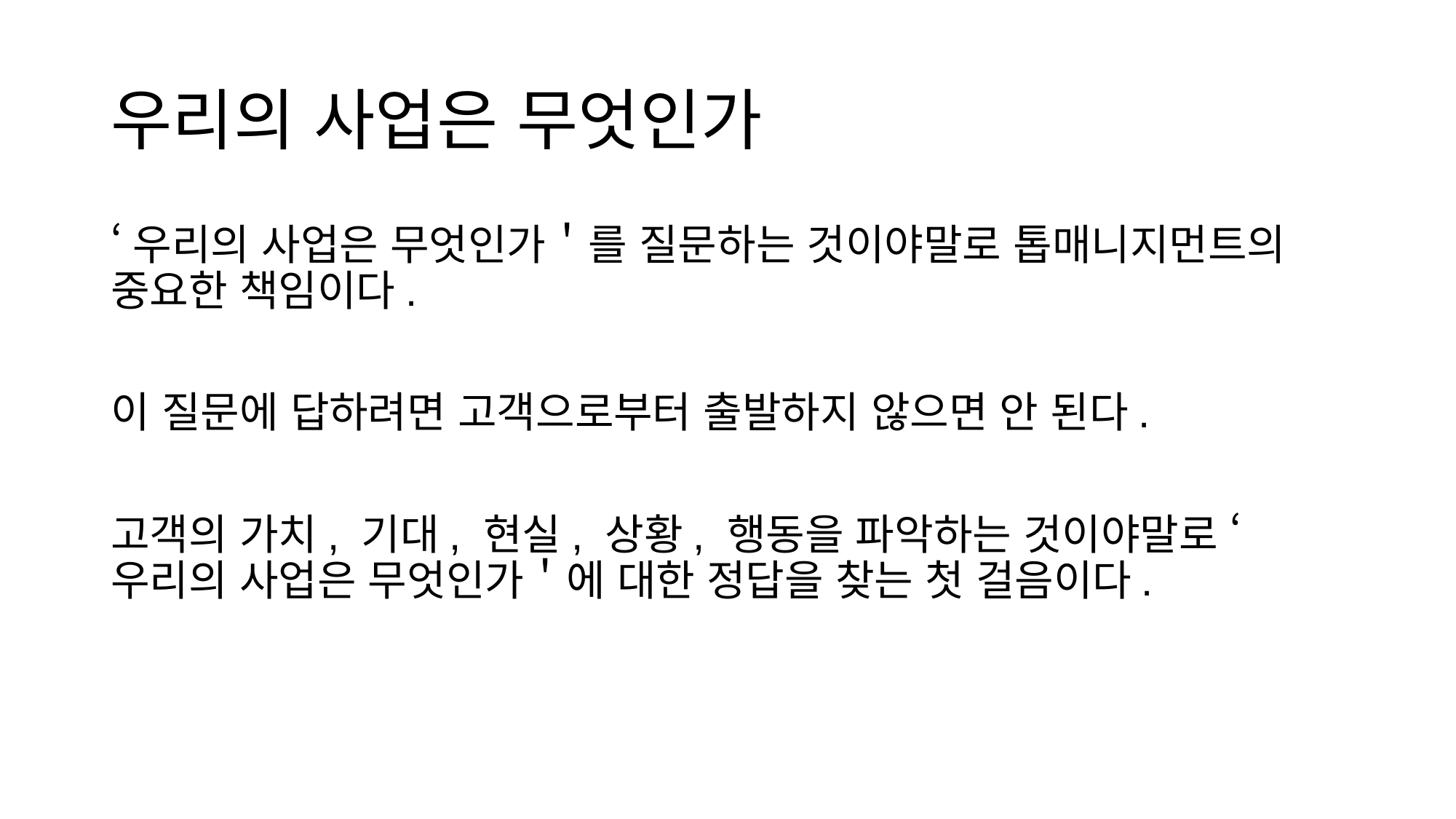

# 우리의 사업은 무엇인가
‘우리의 사업은 무엇인가＇를 질문하는 것이야말로 톱매니지먼트의 중요한 책임이다.

이 질문에 답하려면 고객으로부터 출발하지 않으면 안 된다.

고객의 가치, 기대, 현실, 상황, 행동을 파악하는 것이야말로 ‘우리의 사업은 무엇인가＇에 대한 정답을 찾는 첫 걸음이다.